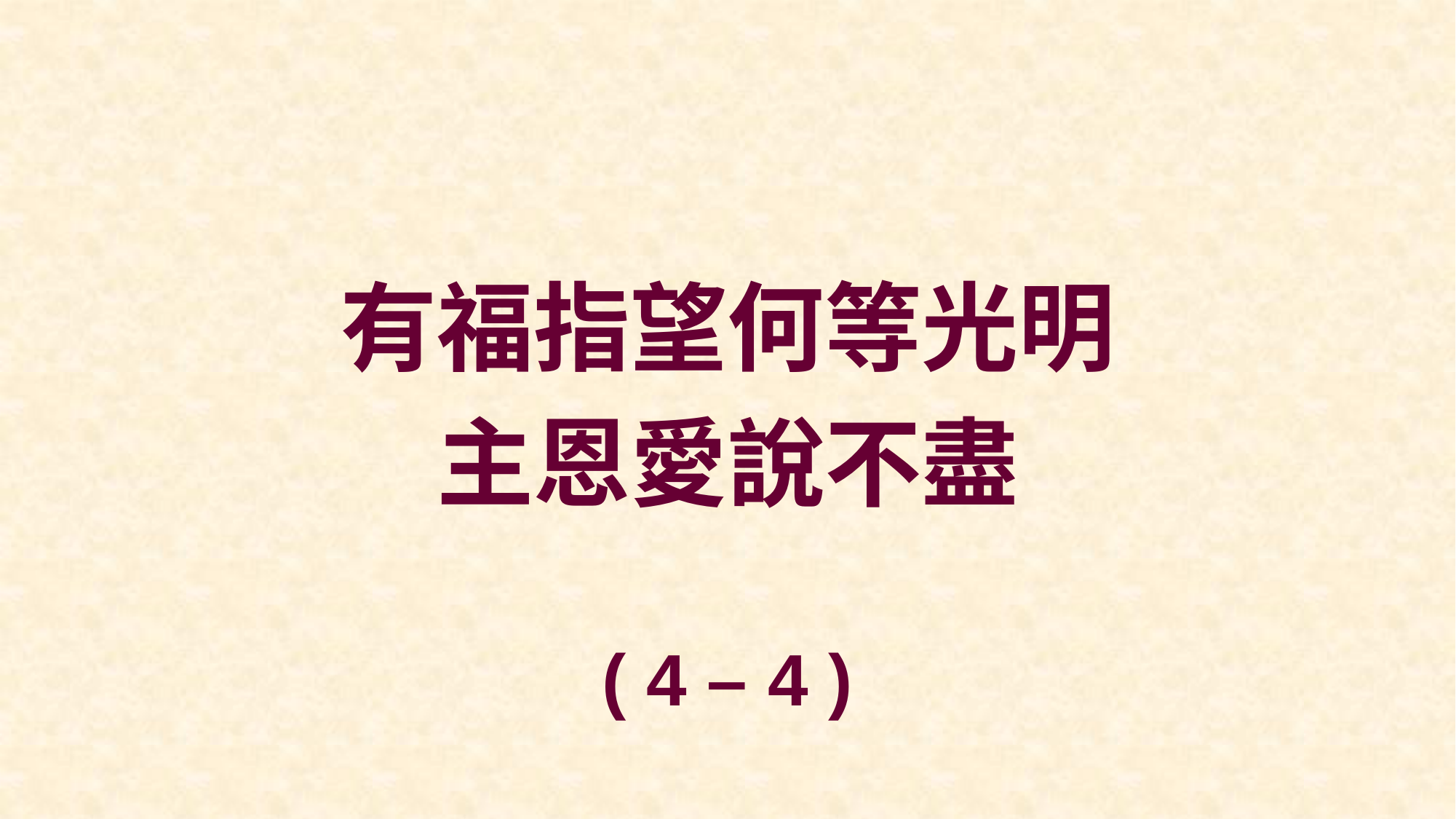

有福指望何等光明
主恩愛說不盡
( 4 – 4 )